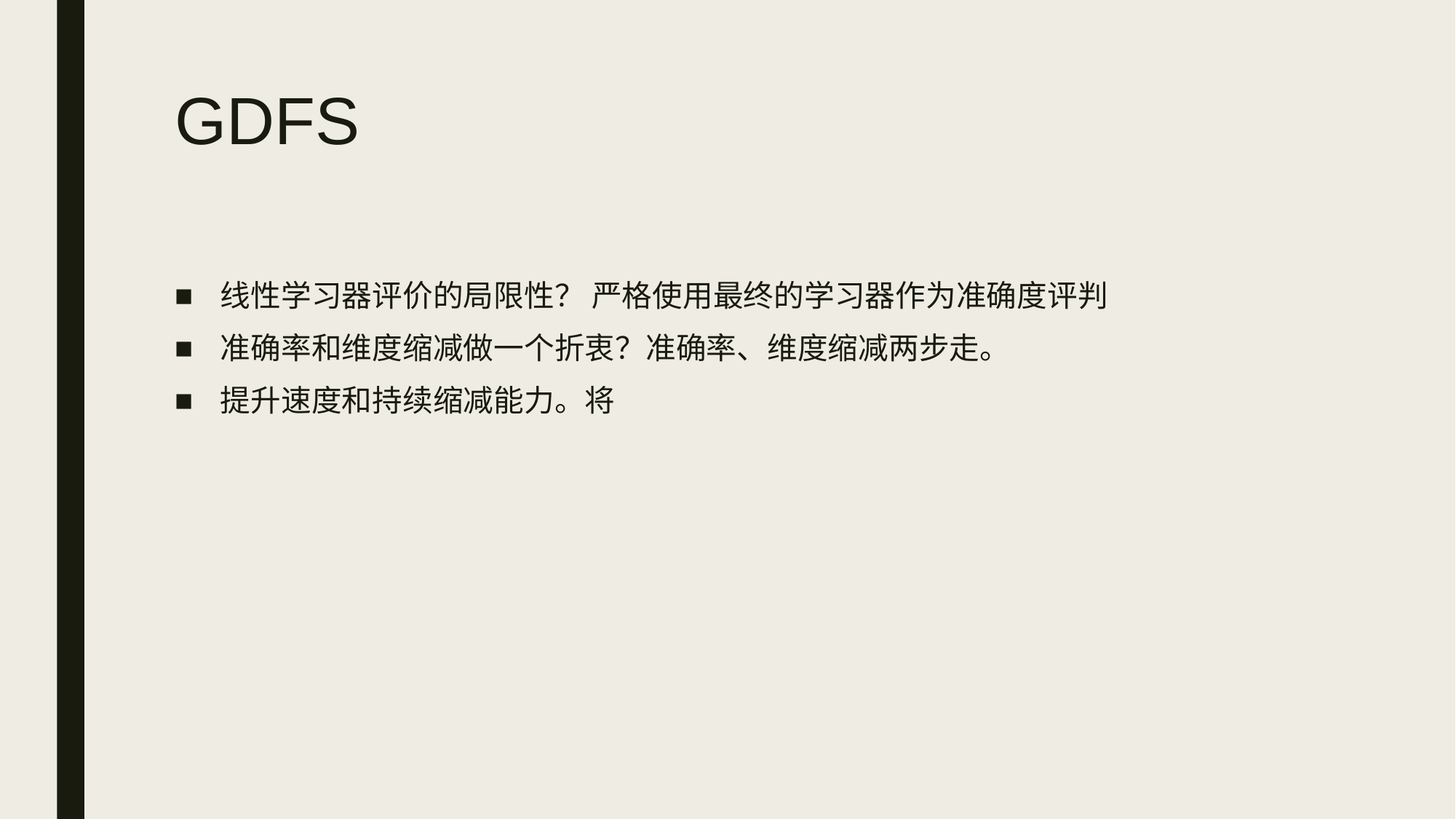

# GDFS
线性学习器评价的局限性？ 严格使用最终的学习器作为准确度评判
准确率和维度缩减做一个折衷？准确率、维度缩减两步走。
提升速度和持续缩减能力。将